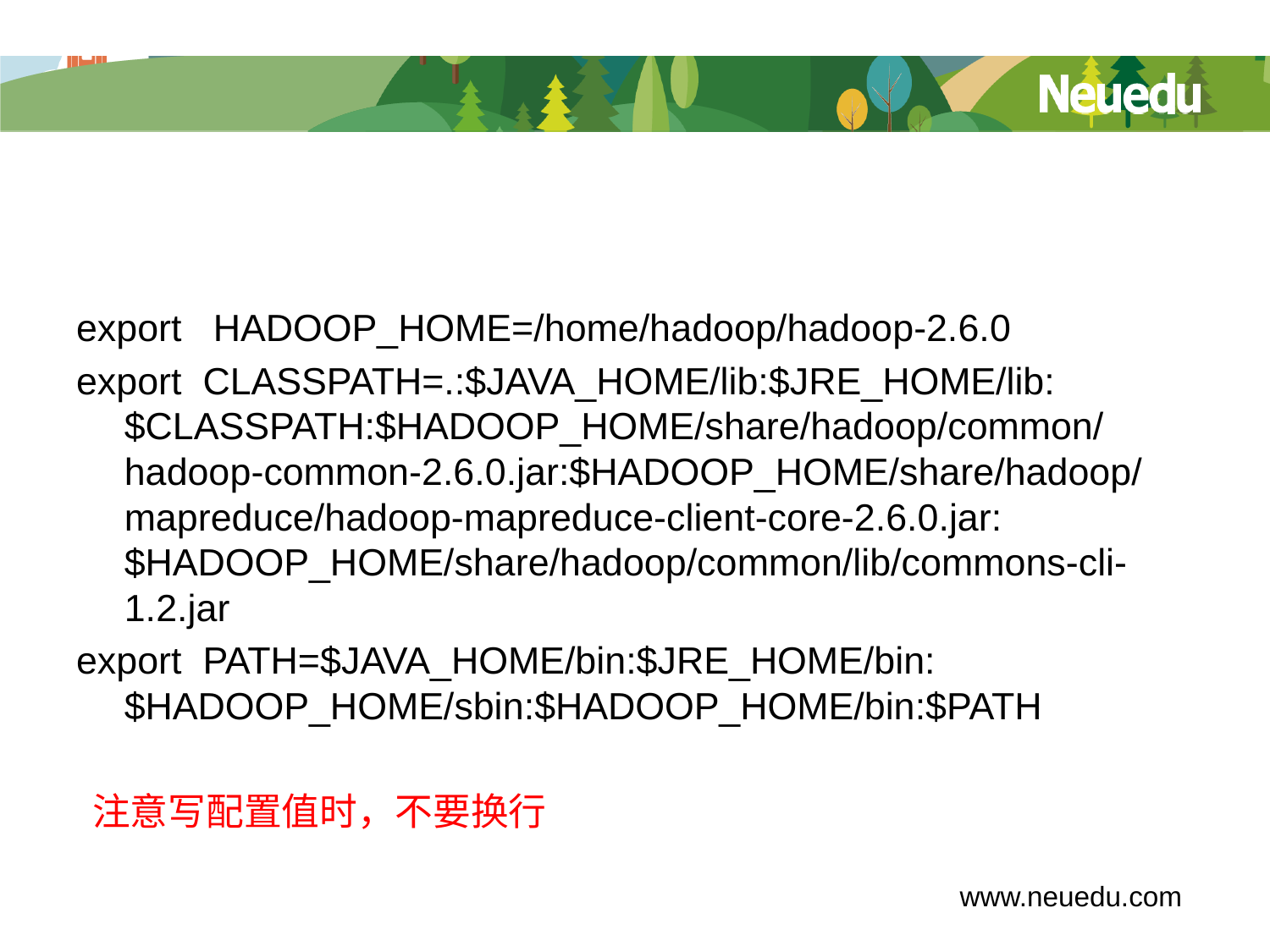

#
export   HADOOP_HOME=/home/hadoop/hadoop-2.6.0
export  CLASSPATH=.:$JAVA_HOME/lib:$JRE_HOME/lib:$CLASSPATH:$HADOOP_HOME/share/hadoop/common/hadoop-common-2.6.0.jar:$HADOOP_HOME/share/hadoop/mapreduce/hadoop-mapreduce-client-core-2.6.0.jar:$HADOOP_HOME/share/hadoop/common/lib/commons-cli-1.2.jar
export  PATH=$JAVA_HOME/bin:$JRE_HOME/bin:$HADOOP_HOME/sbin:$HADOOP_HOME/bin:$PATH

 注意写配置值时，不要换行